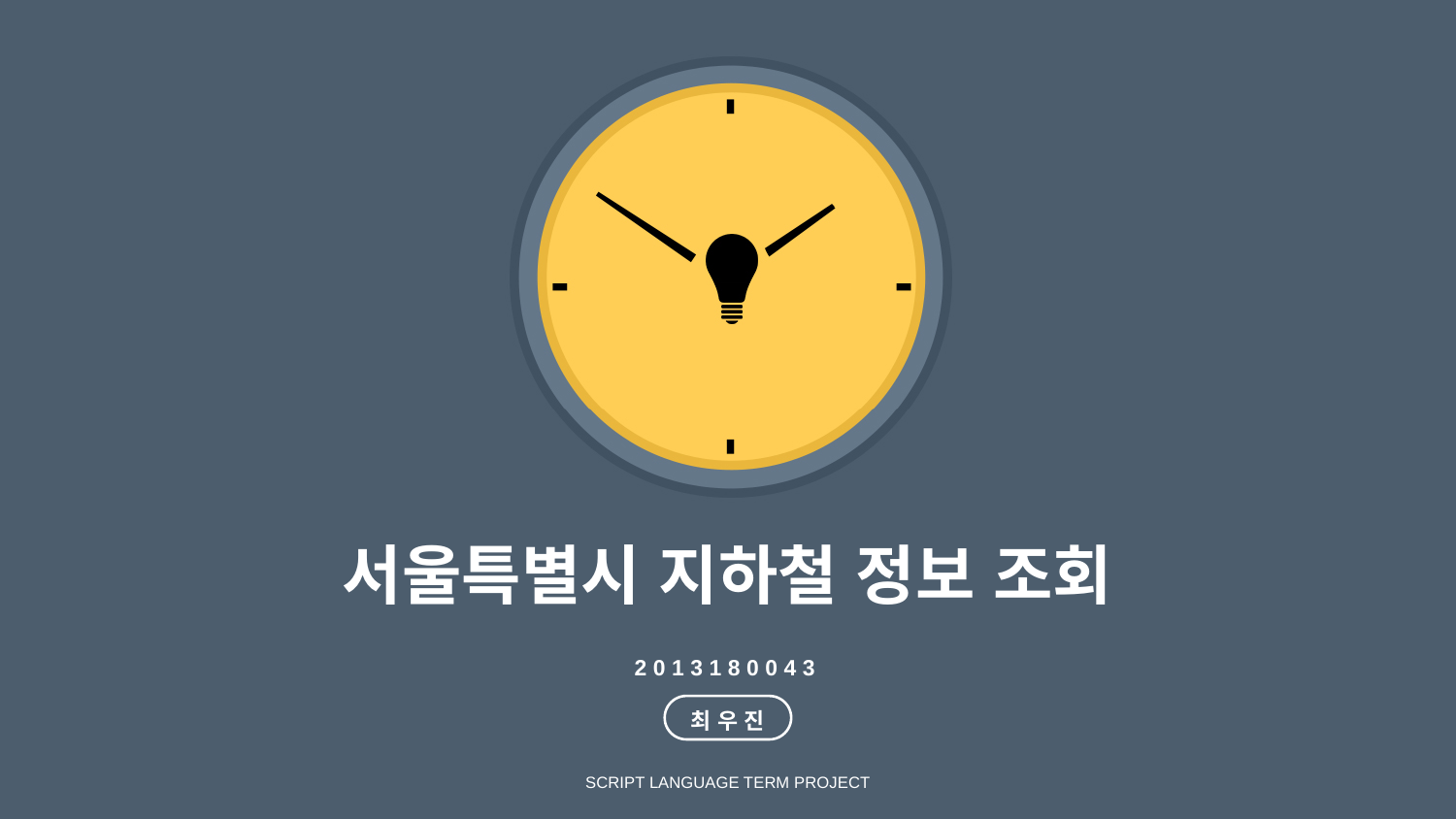

서울특별시 지하철 정보 조회
2 0 1 3 1 8 0 0 4 3

최 우 진

SCRIPT LANGUAGE TERM PROJECT